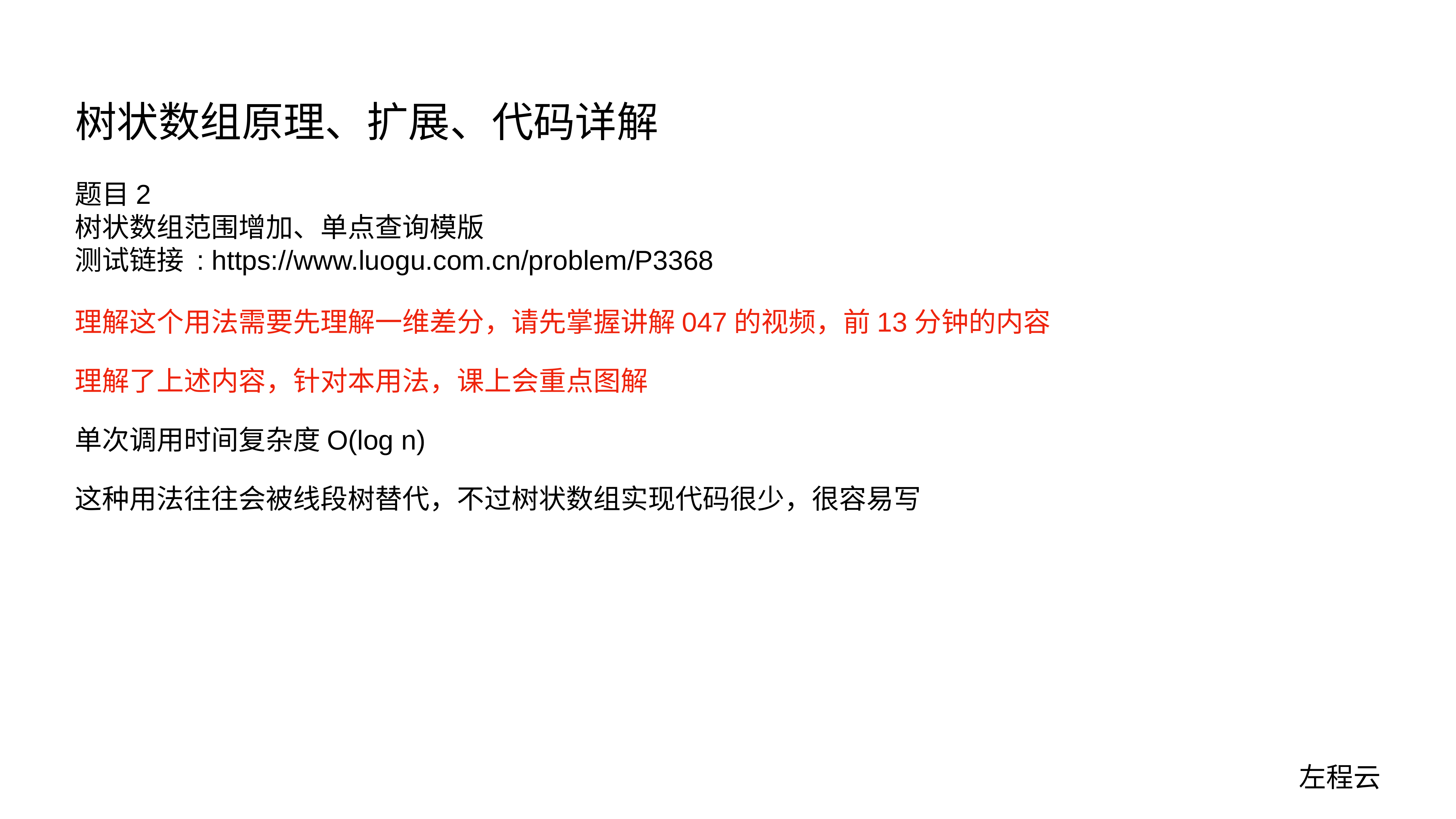

# 树状数组原理、扩展、代码详解
题目2
树状数组范围增加、单点查询模版
测试链接 : https://www.luogu.com.cn/problem/P3368

理解这个用法需要先理解一维差分，请先掌握讲解047的视频，前13分钟的内容

理解了上述内容，针对本用法，课上会重点图解

单次调用时间复杂度O(log n)

这种用法往往会被线段树替代，不过树状数组实现代码很少，很容易写
左程云